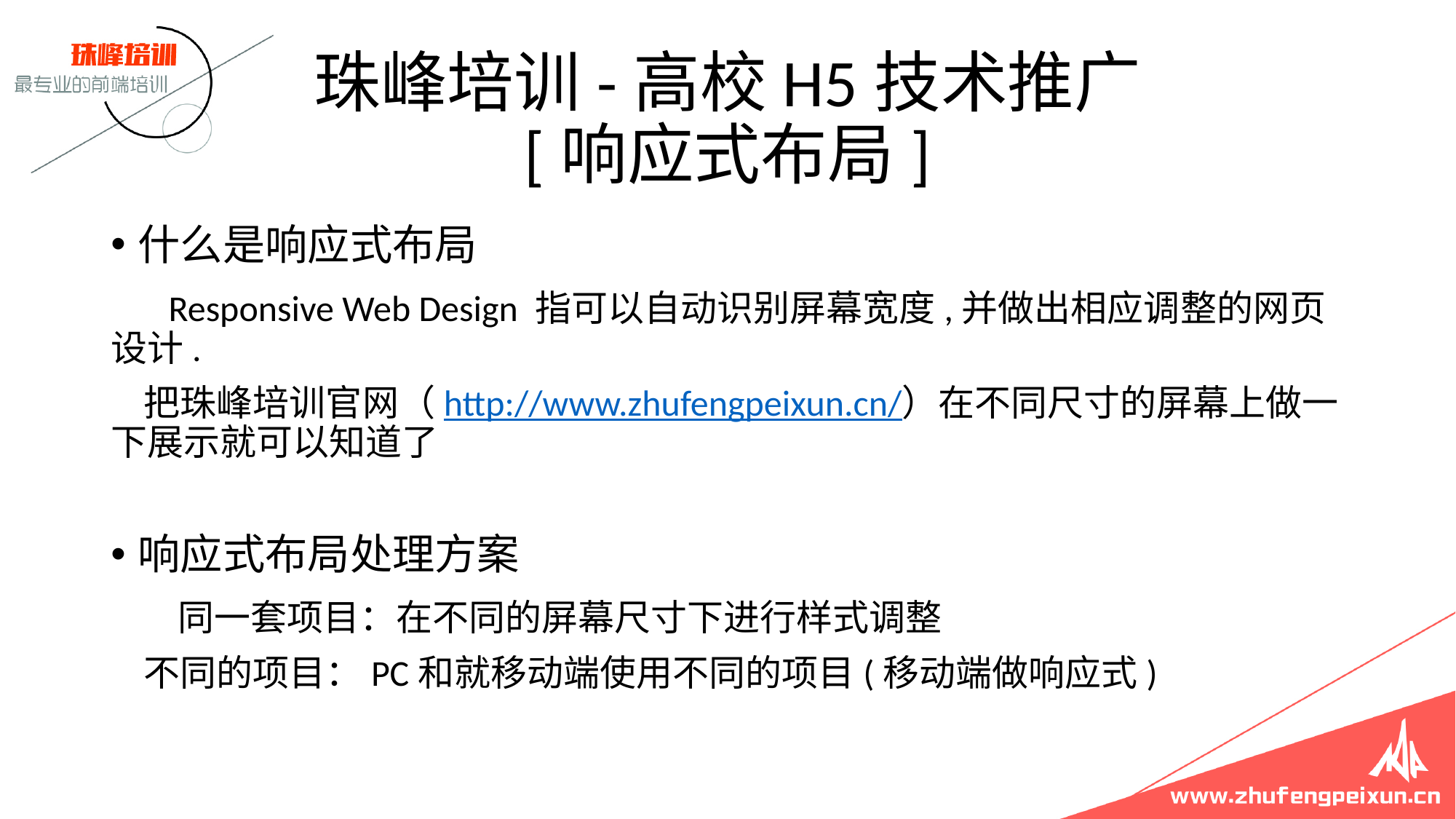

# 珠峰培训-高校H5技术推广 [响应式布局]
什么是响应式布局
      Responsive Web Design 指可以自动识别屏幕宽度,并做出相应调整的网页设计.
   把珠峰培训官网（http://www.zhufengpeixun.cn/）在不同尺寸的屏幕上做一下展示就可以知道了

响应式布局处理方案
      同一套项目：在不同的屏幕尺寸下进行样式调整
   不同的项目：PC和就移动端使用不同的项目(移动端做响应式)